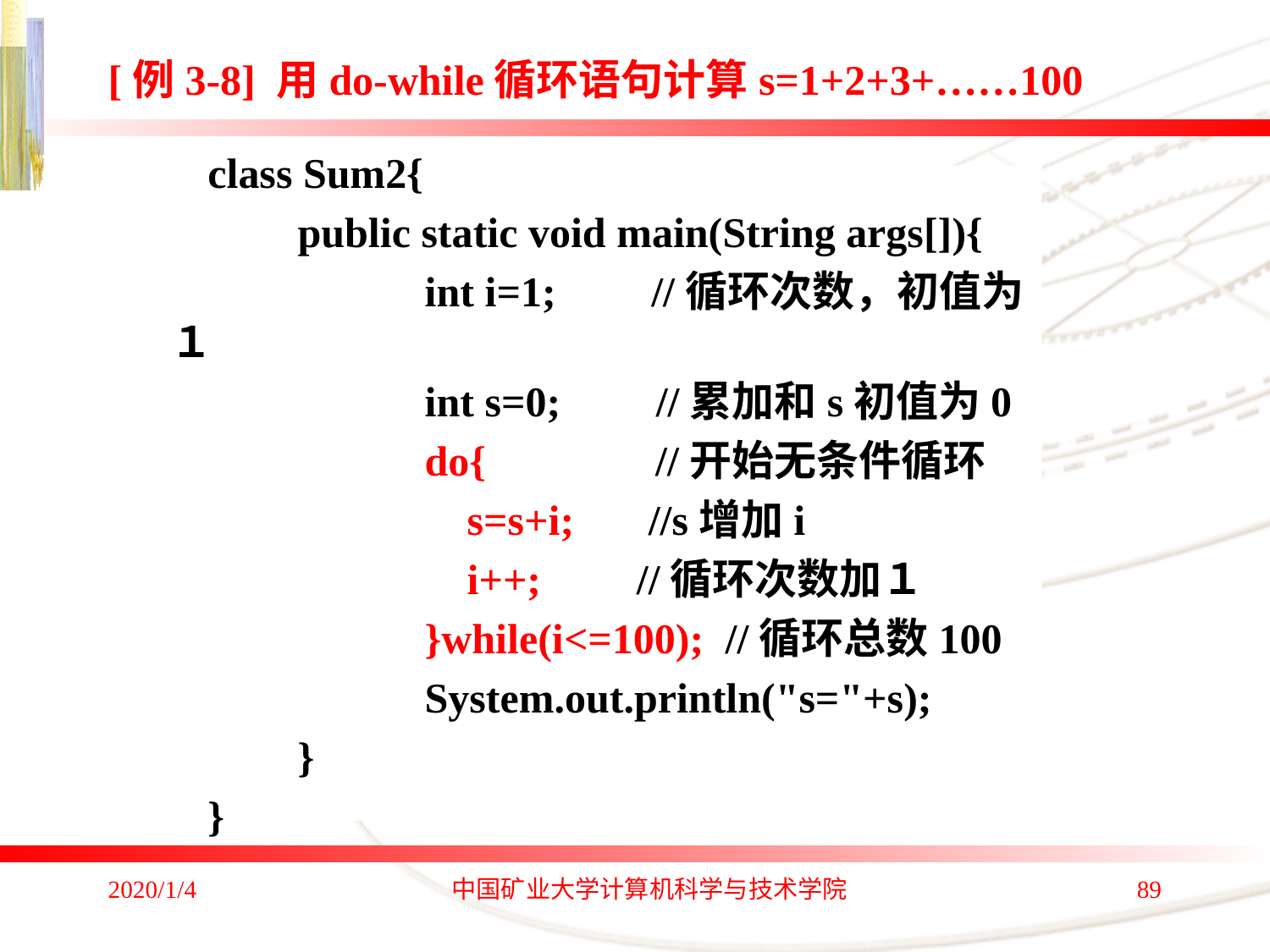

[例3-8] 用do-while循环语句计算s=1+2+3+……100
class Sum2{
	public static void main(String args[]){
		int i=1;         //循环次数，初值为１
		int s=0;         //累加和s初值为0
		do{                //开始无条件循环
		    s=s+i;       //s增加i
		    i++;         //循环次数加１
		}while(i<=100);  //循环总数100
		System.out.println("s="+s);
	}
}

2020/1/4
中国矿业大学计算机科学与技术学院
89